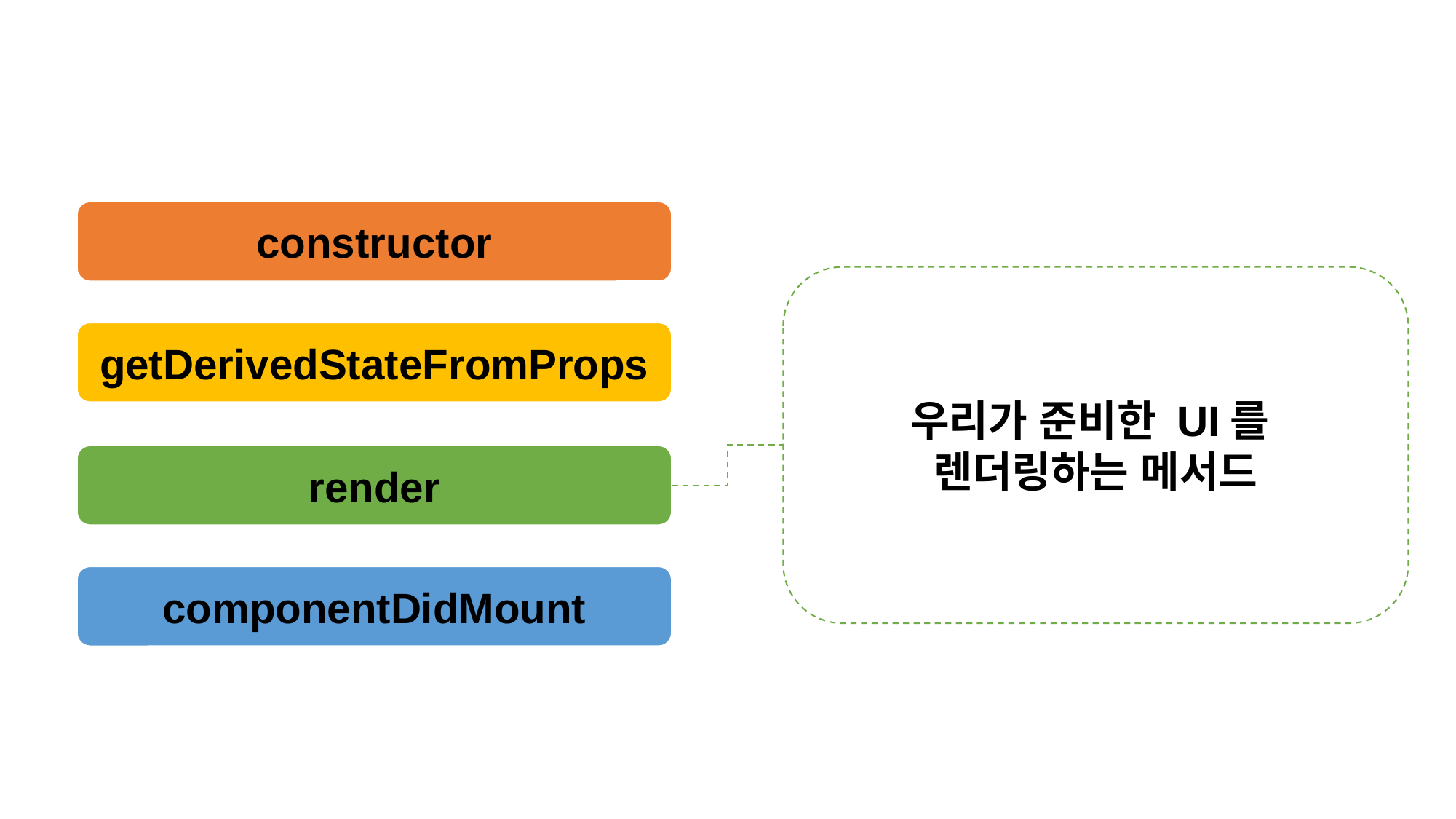

constructor
getDerivedStateFromProps
render
componentDidMount
우리가 준비한 UI를
렌더링하는 메서드